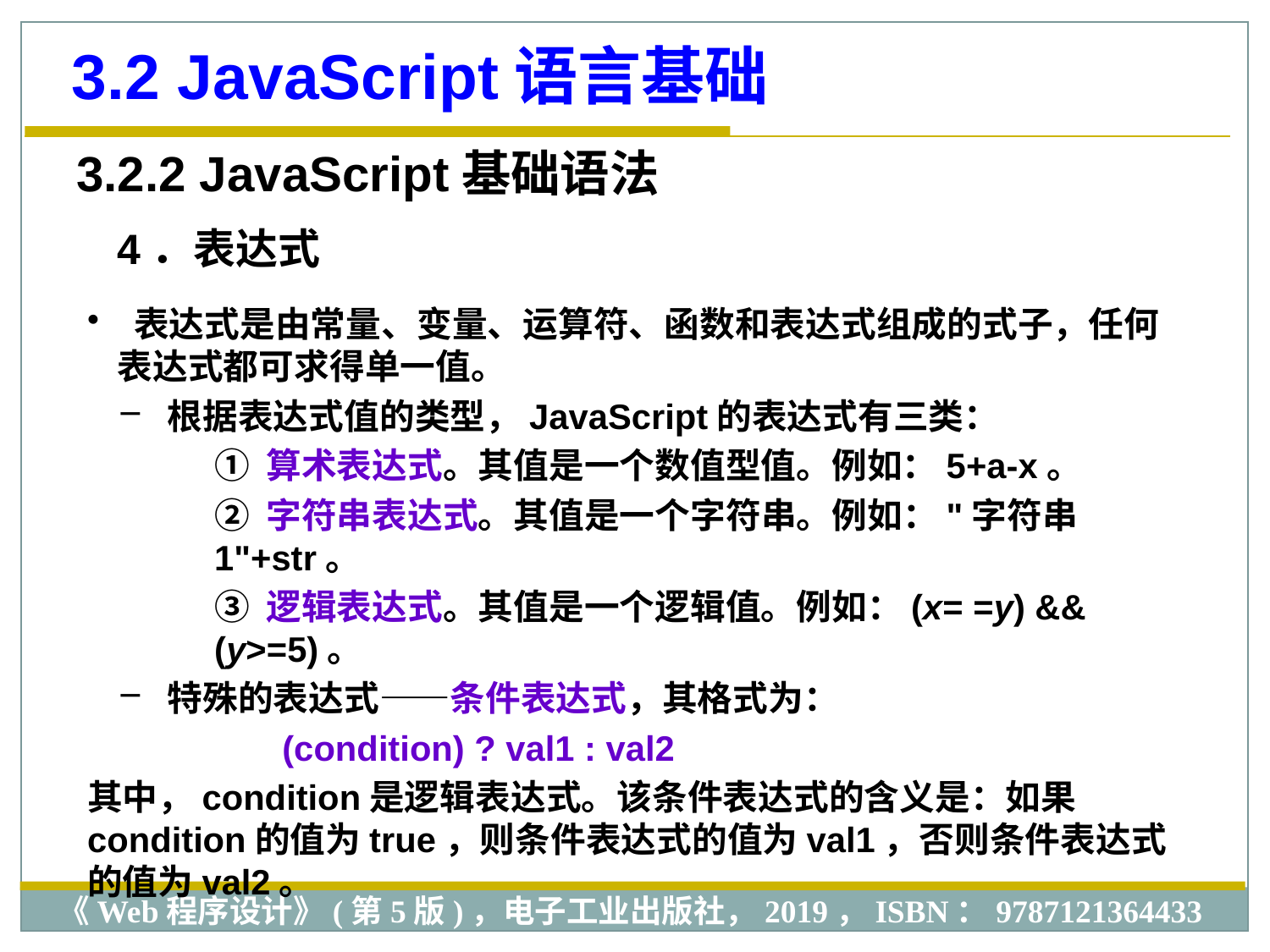

3.2 JavaScript语言基础
3.2.2 JavaScript基础语法
4．表达式
 表达式是由常量、变量、运算符、函数和表达式组成的式子，任何表达式都可求得单一值。
 根据表达式值的类型，JavaScript的表达式有三类：
① 算术表达式。其值是一个数值型值。例如：5+a-x。
② 字符串表达式。其值是一个字符串。例如："字符串1"+str。
③ 逻辑表达式。其值是一个逻辑值。例如：(x= =y) && (y>=5)。
 特殊的表达式——条件表达式，其格式为：
                    (condition) ? val1 : val2
其中，condition是逻辑表达式。该条件表达式的含义是：如果condition的值为true，则条件表达式的值为val1，否则条件表达式的值为val2。